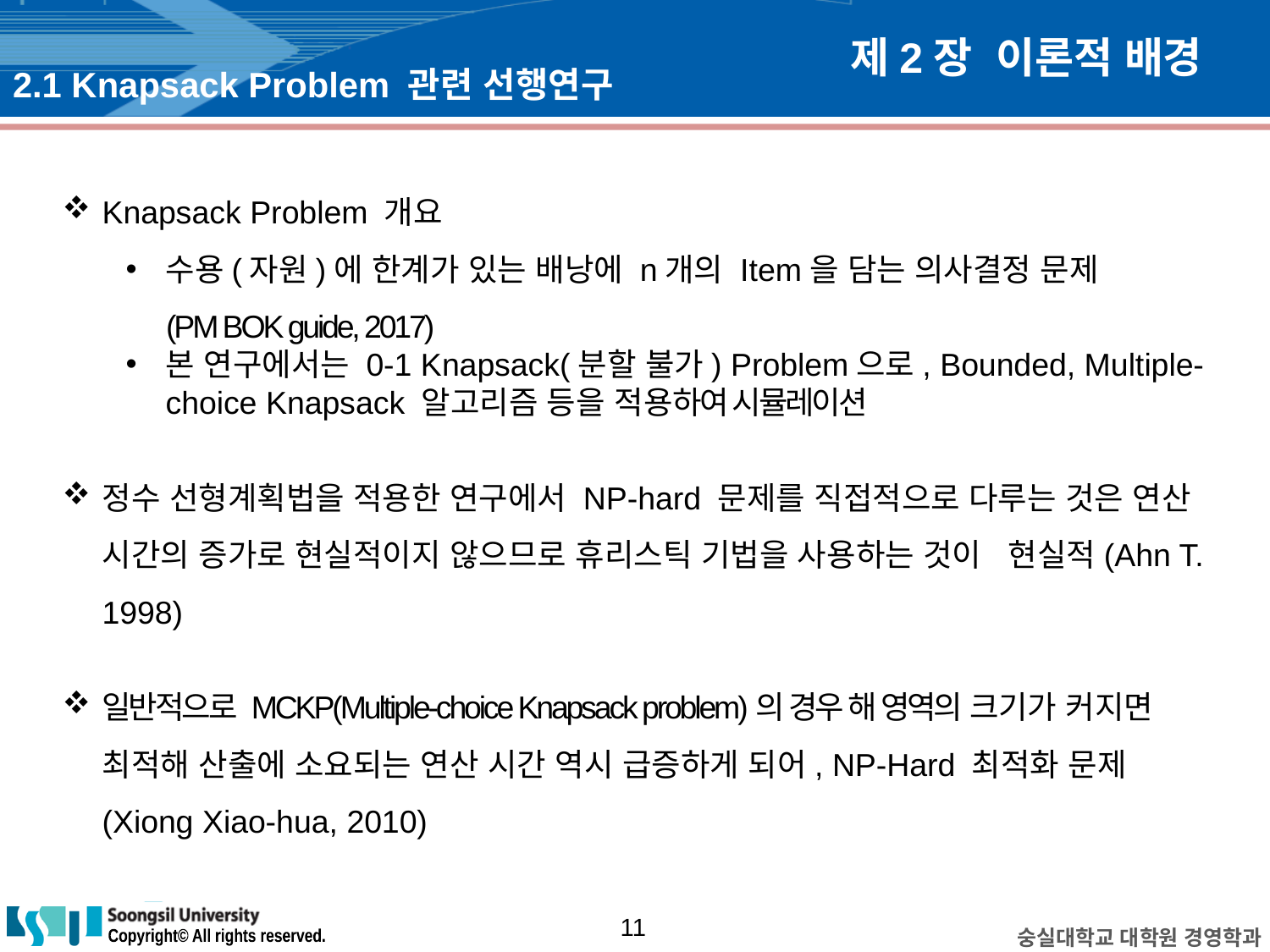

# 제2장  이론적 배경
2.1 Knapsack Problem 관련 선행연구
Knapsack Problem 개요
수용(자원)에 한계가 있는 배낭에 n개의 Item을 담는 의사결정 문제
      (PM BOK guide, 2017)
본 연구에서는 0-1 Knapsack(분할 불가) Problem으로, Bounded, Multiple-choice Knapsack 알고리즘 등을 적용하여 시뮬레이션

정수 선형계획법을 적용한 연구에서 NP-hard 문제를 직접적으로 다루는 것은 연산 시간의 증가로 현실적이지 않으므로 휴리스틱 기법을 사용하는 것이   현실적(Ahn T. 1998)

일반적으로 MCKP(Multiple-choice Knapsack problem)의 경우 해 영역의 크기가 커지면 최적해 산출에 소요되는 연산 시간 역시 급증하게 되어, NP-Hard 최적화 문제(Xiong Xiao-hua, 2010)